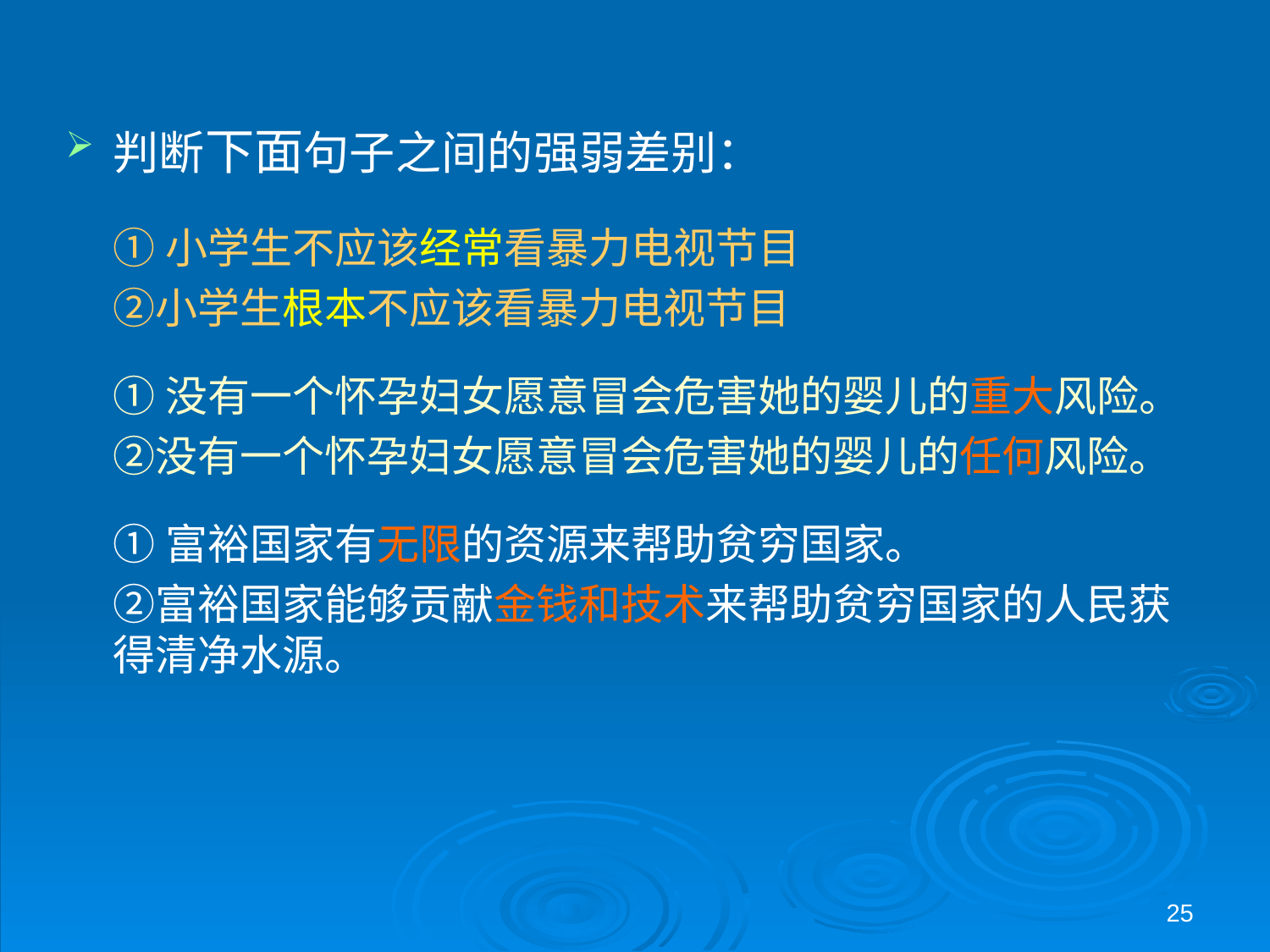

判断下面句子之间的强弱差别：

	①小学生不应该经常看暴力电视节目
　	②小学生根本不应该看暴力电视节目

	①没有一个怀孕妇女愿意冒会危害她的婴儿的重大风险。
　	②没有一个怀孕妇女愿意冒会危害她的婴儿的任何风险。

	①富裕国家有无限的资源来帮助贫穷国家。
　	②富裕国家能够贡献金钱和技术来帮助贫穷国家的人民获得清净水源。

25